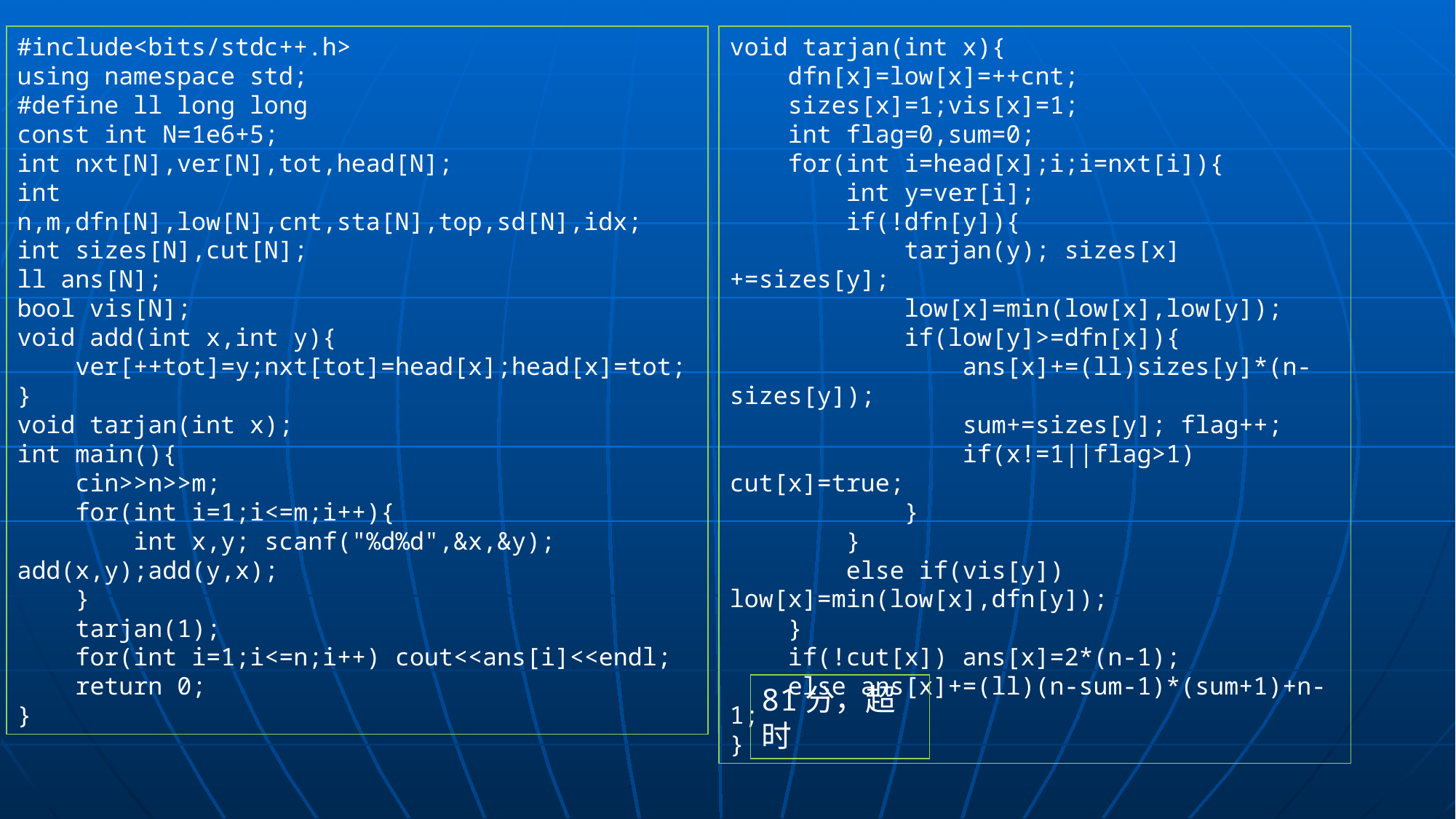

#include<bits/stdc++.h>
using namespace std;
#define ll long long
const int N=1e6+5;
int nxt[N],ver[N],tot,head[N];
int n,m,dfn[N],low[N],cnt,sta[N],top,sd[N],idx;
int sizes[N],cut[N];
ll ans[N];
bool vis[N];
void add(int x,int y){
    ver[++tot]=y;nxt[tot]=head[x];head[x]=tot;
}
void tarjan(int x);
int main(){
    cin>>n>>m;
    for(int i=1;i<=m;i++){
        int x,y; scanf("%d%d",&x,&y); add(x,y);add(y,x);
    }
    tarjan(1);
    for(int i=1;i<=n;i++) cout<<ans[i]<<endl;
    return 0;
}
void tarjan(int x){
    dfn[x]=low[x]=++cnt;
    sizes[x]=1;vis[x]=1;
    int flag=0,sum=0;
    for(int i=head[x];i;i=nxt[i]){
        int y=ver[i];
        if(!dfn[y]){
            tarjan(y); sizes[x]+=sizes[y];
            low[x]=min(low[x],low[y]);
            if(low[y]>=dfn[x]){
                ans[x]+=(ll)sizes[y]*(n-sizes[y]);
                sum+=sizes[y]; flag++;
                if(x!=1||flag>1) cut[x]=true;
            }
        }
        else if(vis[y]) low[x]=min(low[x],dfn[y]);
    }
    if(!cut[x]) ans[x]=2*(n-1);
    else ans[x]+=(ll)(n-sum-1)*(sum+1)+n-1;
}
81分，超时